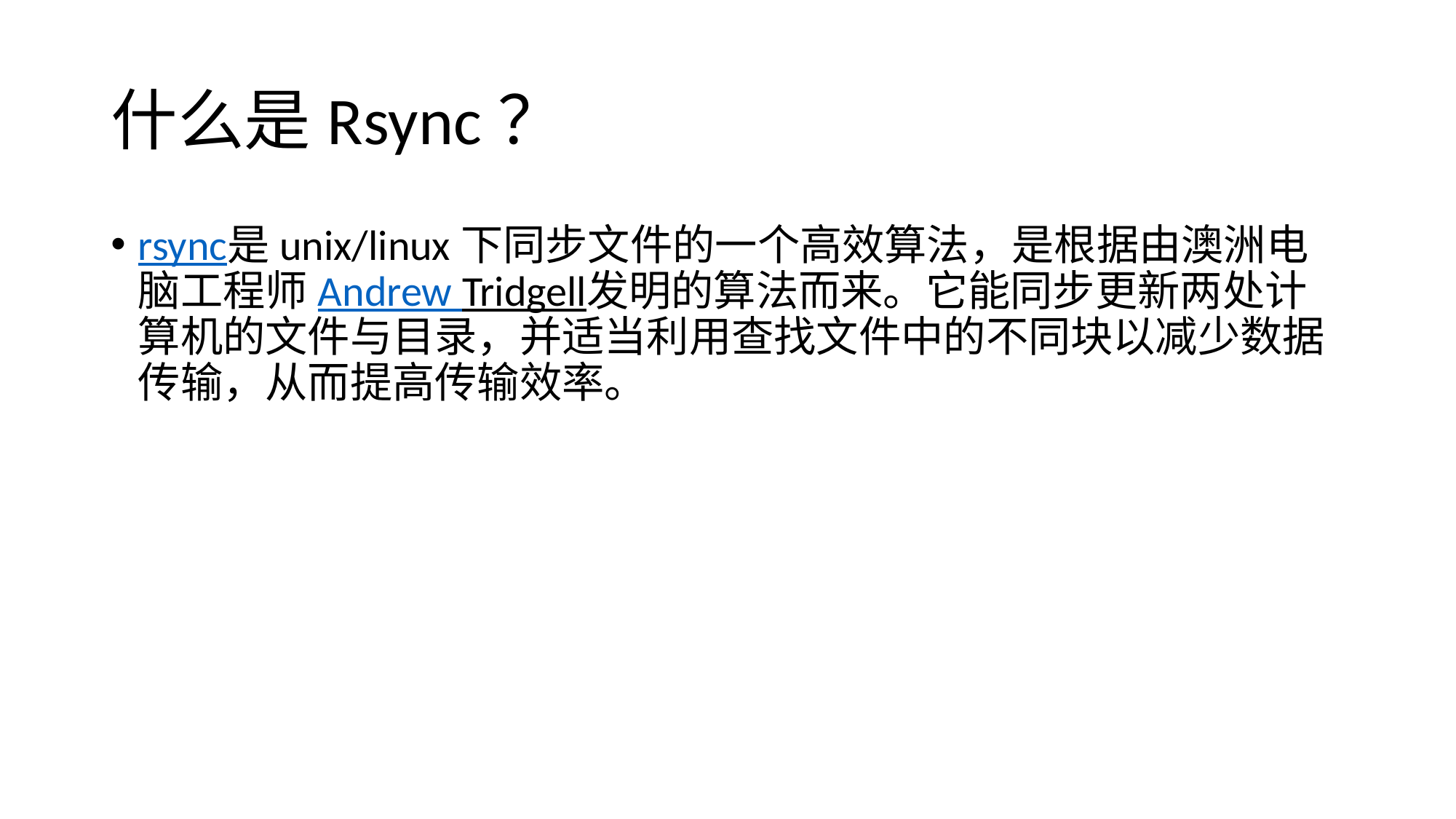

# 什么是Rsync？
rsync是unix/linux下同步文件的一个高效算法，是根据由澳洲电脑工程师Andrew Tridgell发明的算法而来。它能同步更新两处计算机的文件与目录，并适当利用查找文件中的不同块以减少数据传输，从而提高传输效率。